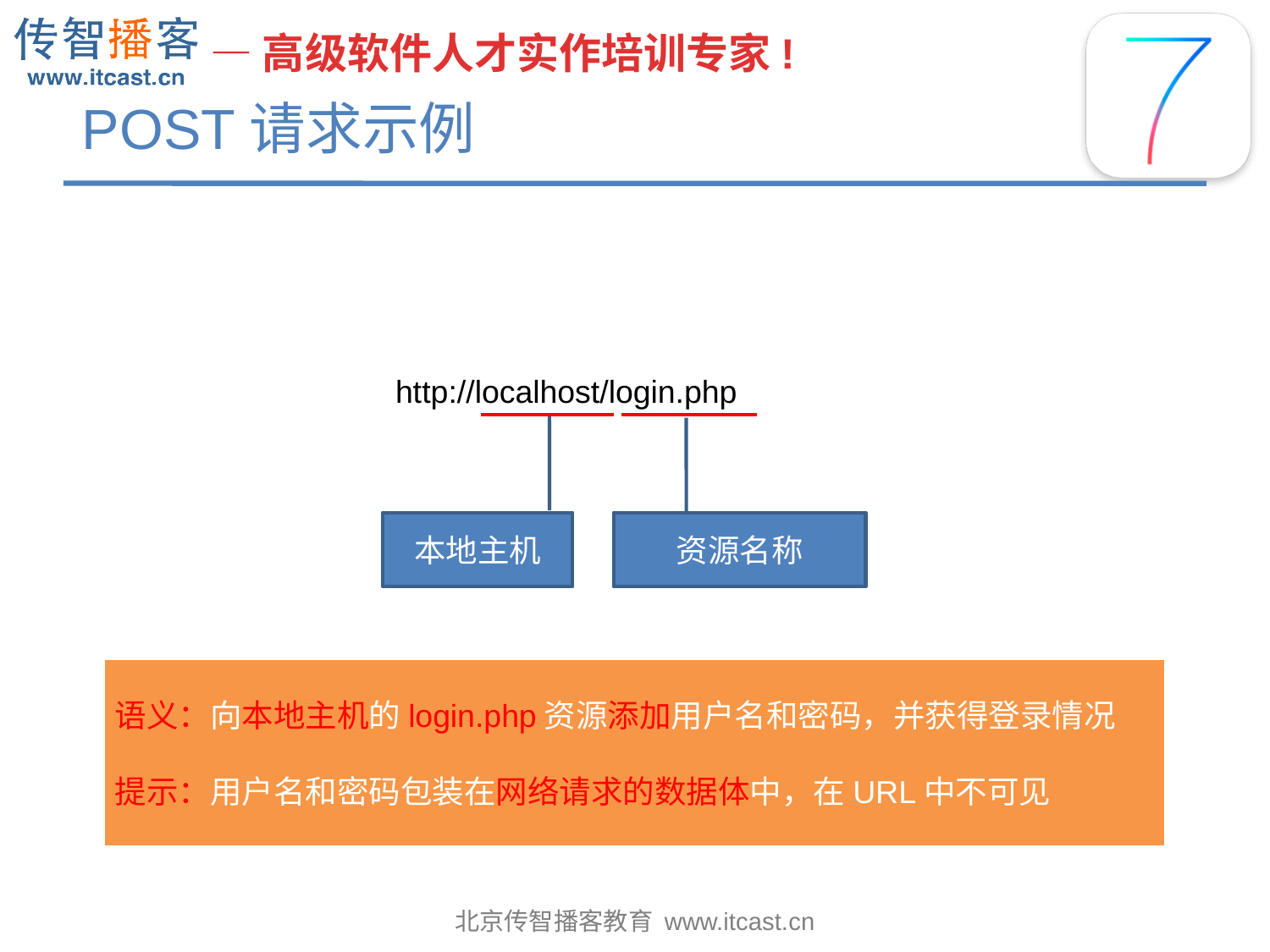

# POST请求示例
http://localhost/login.php
本地主机
资源名称
语义：向本地主机的login.php资源添加用户名和密码，并获得登录情况

提示：用户名和密码包装在网络请求的数据体中，在URL中不可见